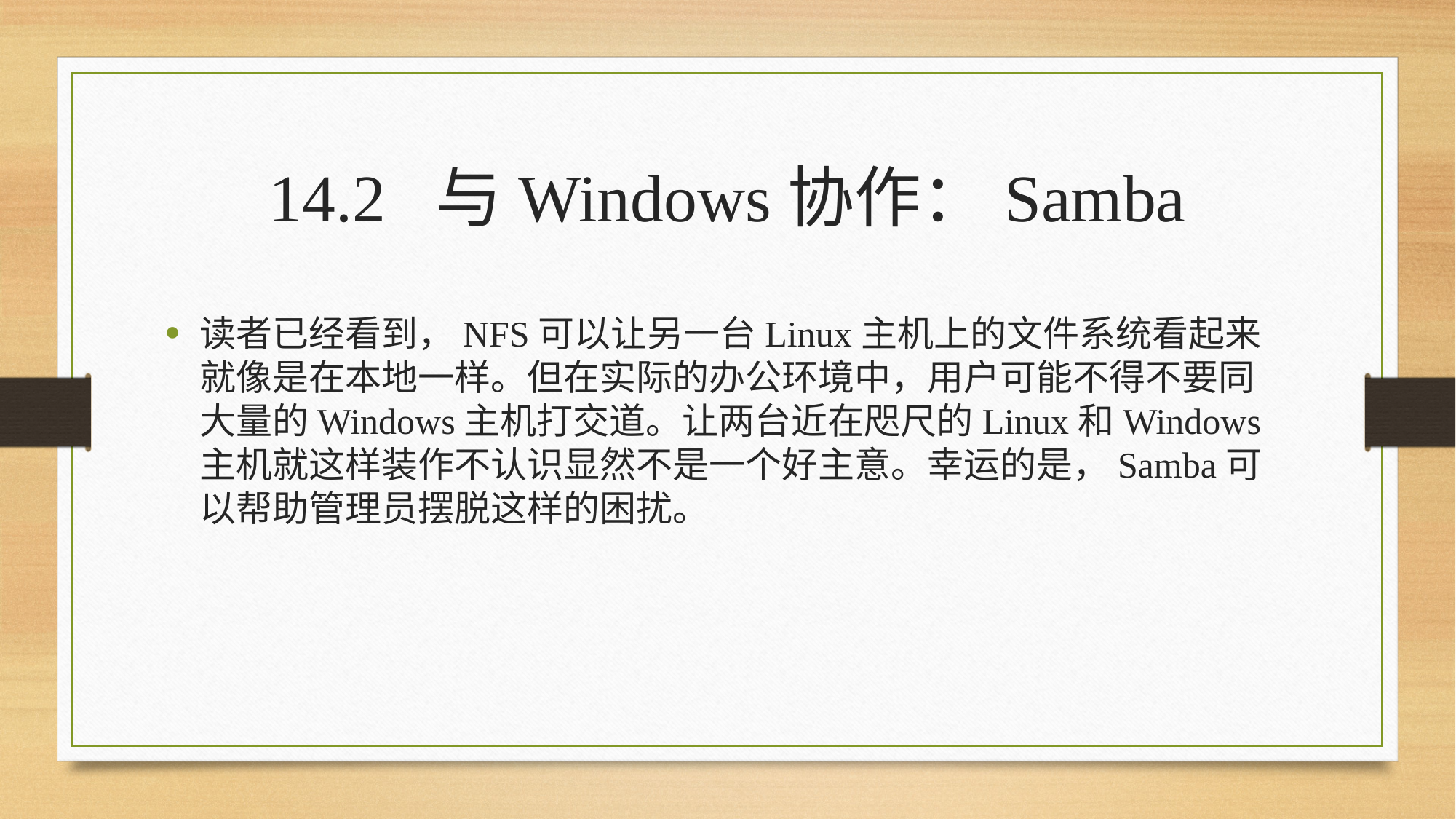

14.2  与Windows协作：Samba
读者已经看到，NFS可以让另一台Linux主机上的文件系统看起来就像是在本地一样。但在实际的办公环境中，用户可能不得不要同大量的Windows主机打交道。让两台近在咫尺的Linux和Windows主机就这样装作不认识显然不是一个好主意。幸运的是，Samba可以帮助管理员摆脱这样的困扰。